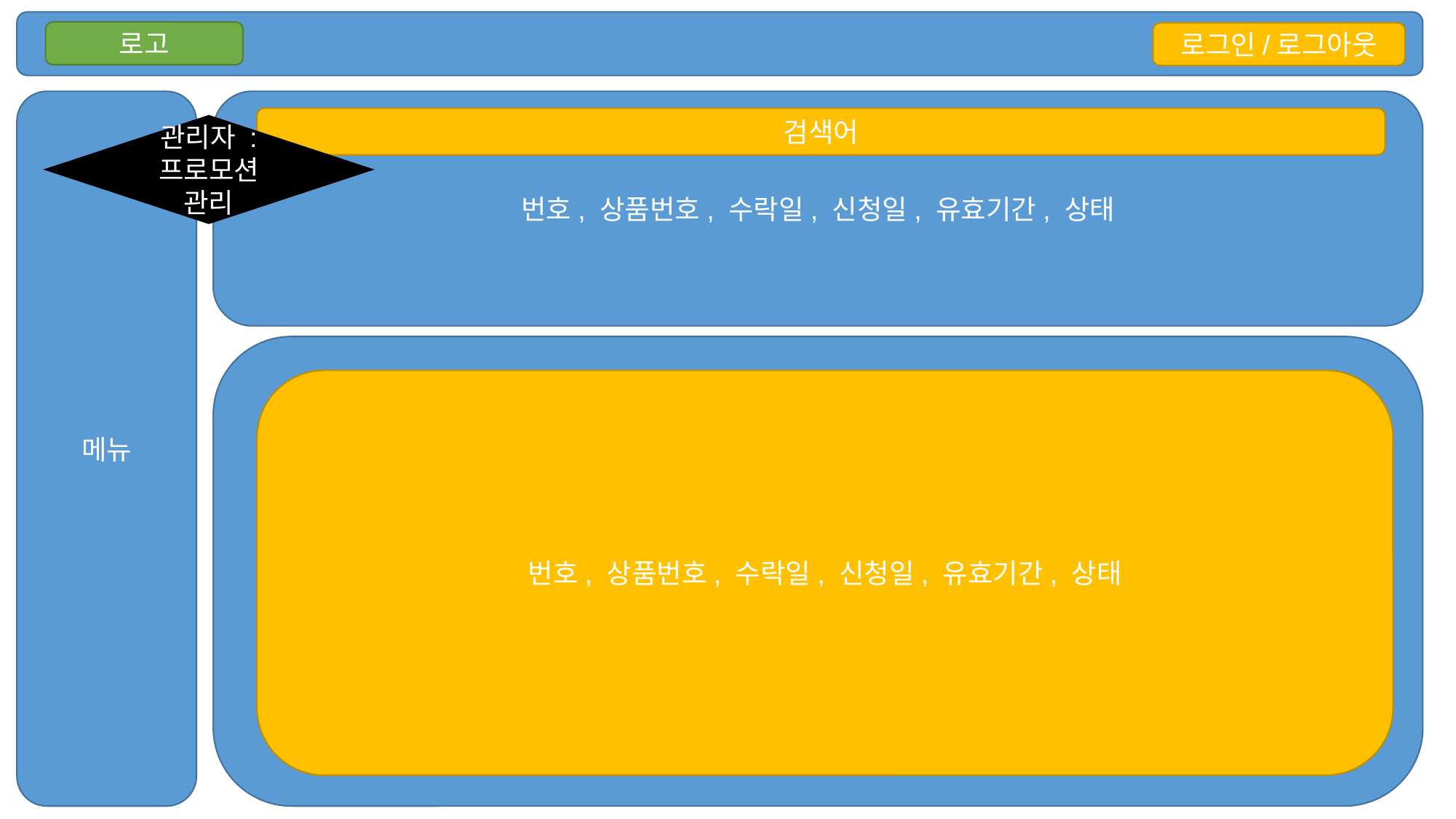

로고
로그인/로그아웃
메뉴
번호, 상품번호, 수락일, 신청일, 유효기간, 상태
검색어
관리자 : 프로모션 관리

번호, 상품번호, 수락일, 신청일, 유효기간, 상태